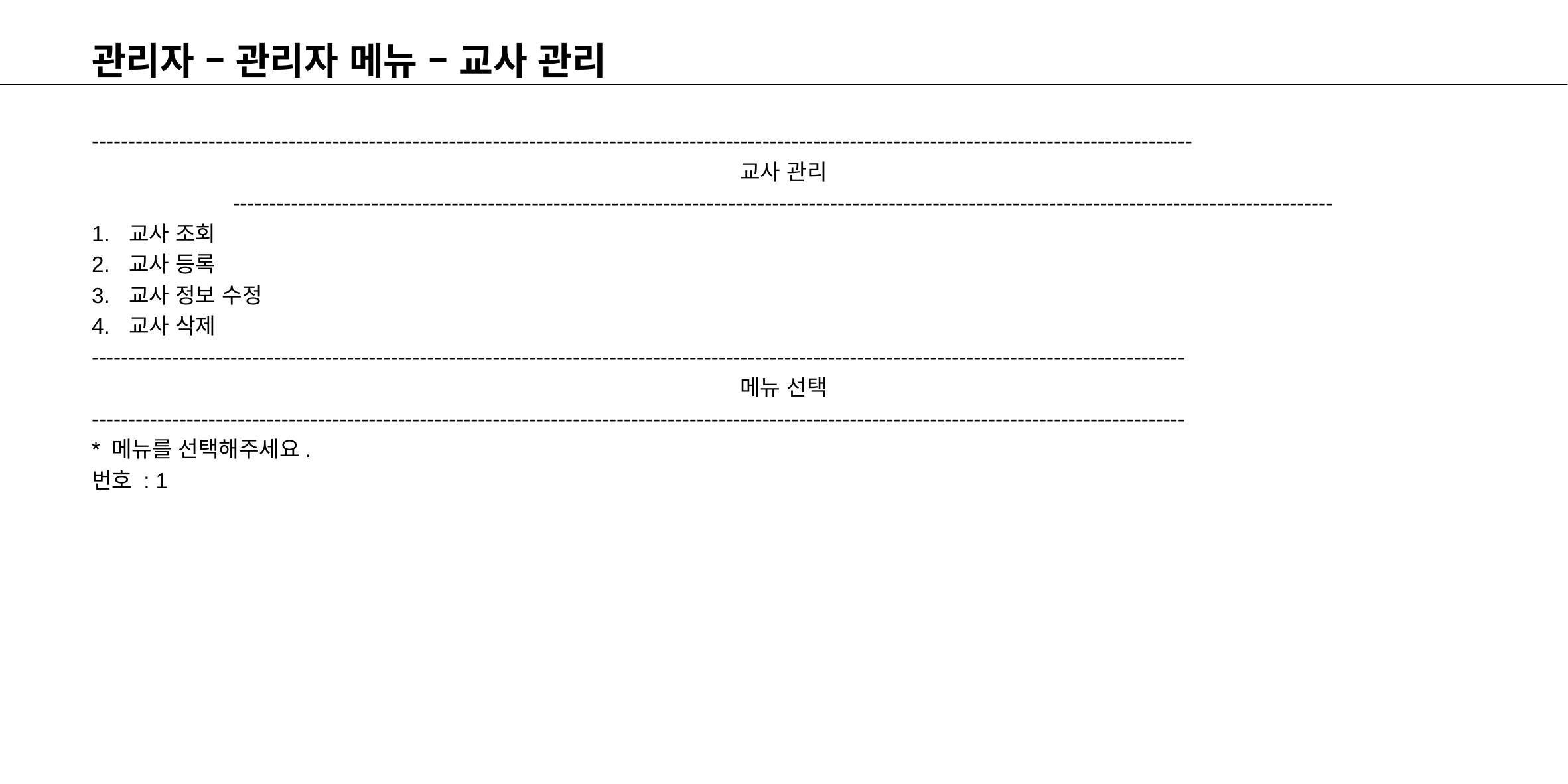

# 관리자 – 관리자 메뉴 – 교사 관리
-------------------------------------------------------------------------------------------------------------------------------------------------------
교사 관리
-------------------------------------------------------------------------------------------------------------------------------------------------------
교사 조회
교사 등록
교사 정보 수정
교사 삭제
------------------------------------------------------------------------------------------------------------------------------------------------------
메뉴 선택
------------------------------------------------------------------------------------------------------------------------------------------------------
* 메뉴를 선택해주세요.
번호 : 1